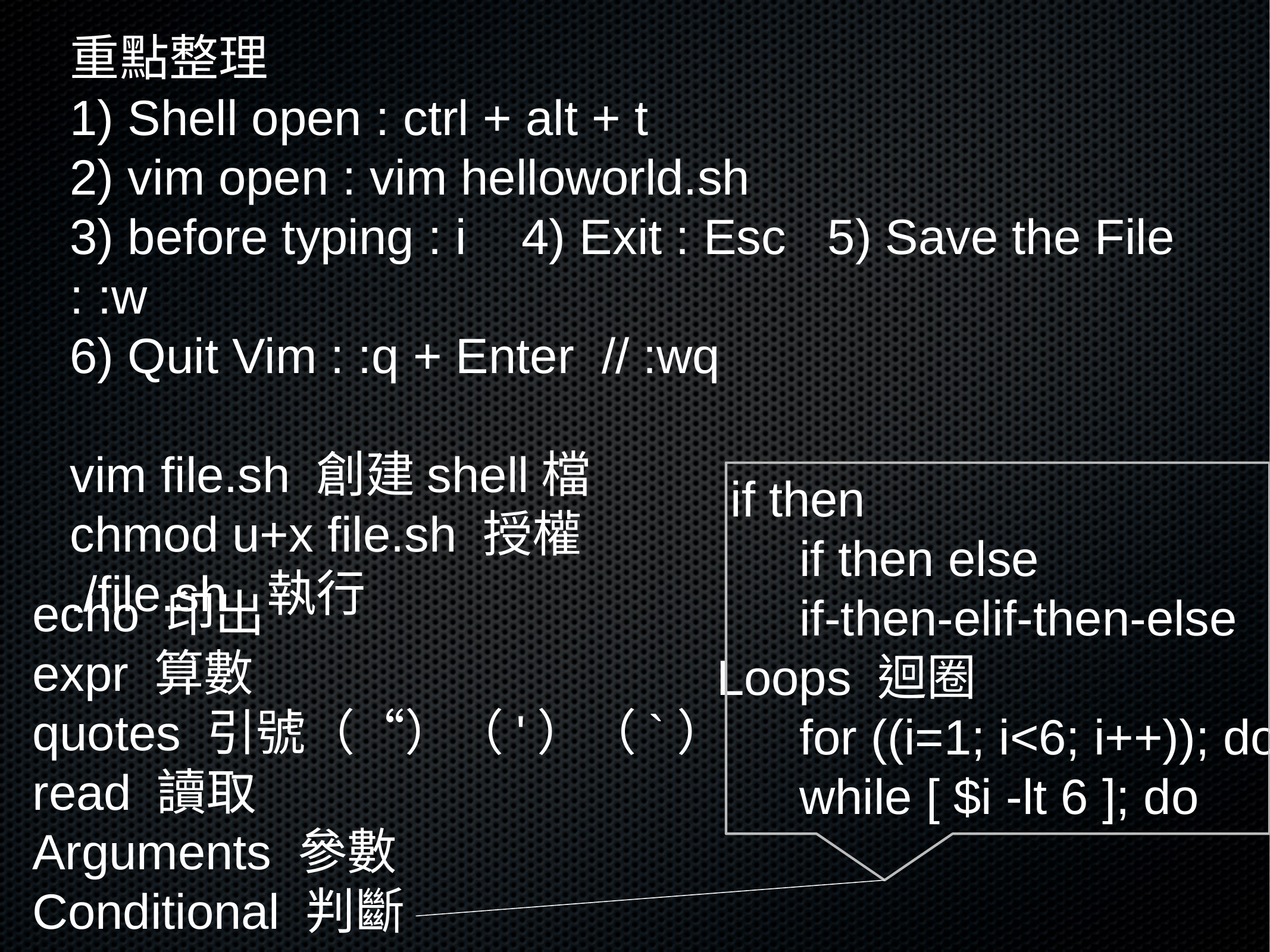

重點整理
1) Shell open : ctrl + alt + t
2) vim open : vim helloworld.sh
3) before typing : i    4) Exit : Esc   5) Save the File : :w
6) Quit Vim : :q + Enter  // :wq

vim file.sh 創建shell檔
chmod u+x file.sh 授權
./file.sh  執行

 if then
      if then else
      if-then-elif-then-else
Loops 迴圈
      for ((i=1; i<6; i++)); do
      while [ $i -lt 6 ]; do
echo 印出
expr 算數
quotes 引號（“）（'）（`）
read 讀取
Arguments 參數
Conditional 判斷